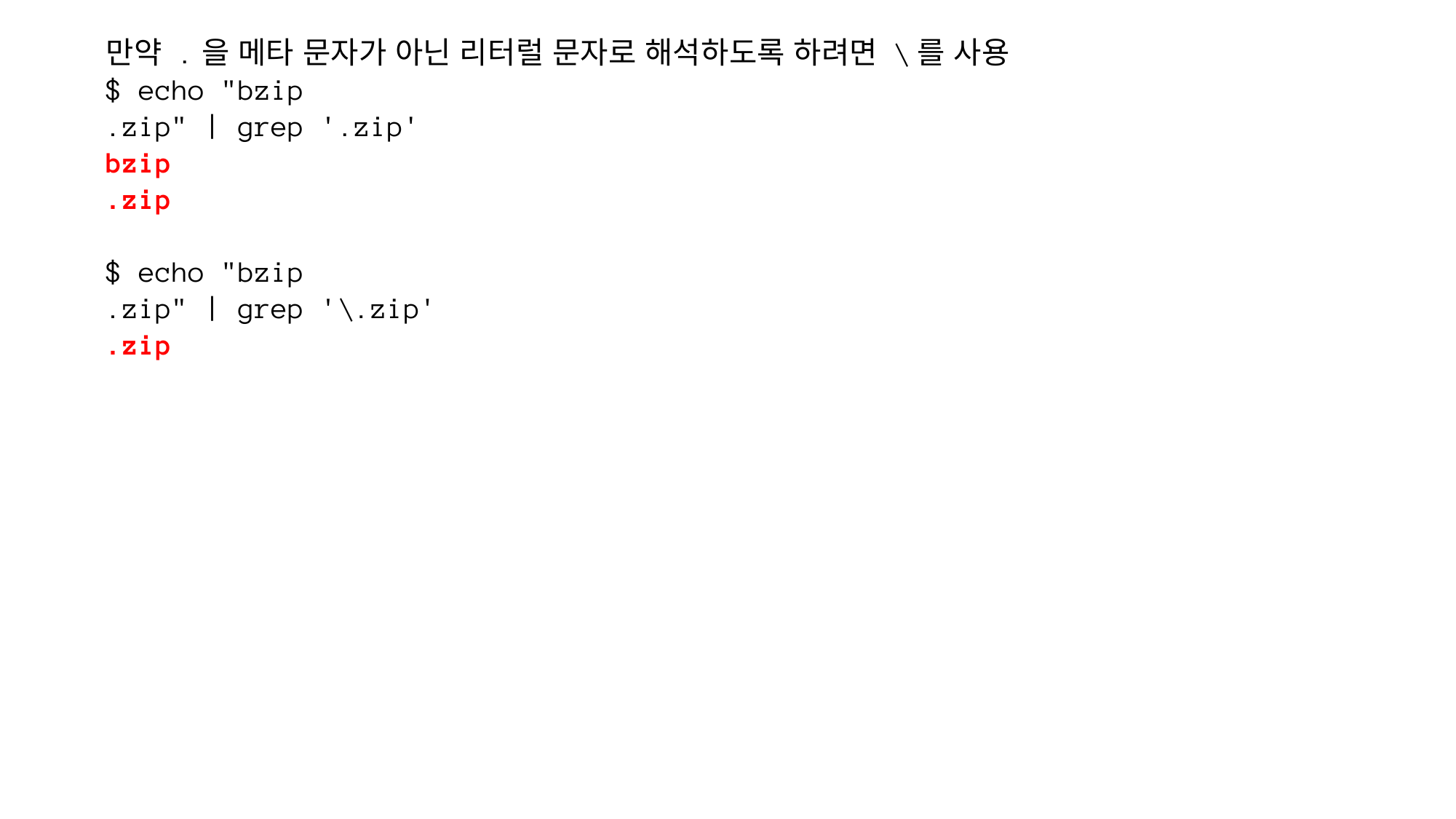

만약 .을 메타 문자가 아닌 리터럴 문자로 해석하도록 하려면 \를 사용
$ echo "bzip
.zip" | grep '.zip'
bzip
.zip

$ echo "bzip
.zip" | grep '\.zip'
.zip